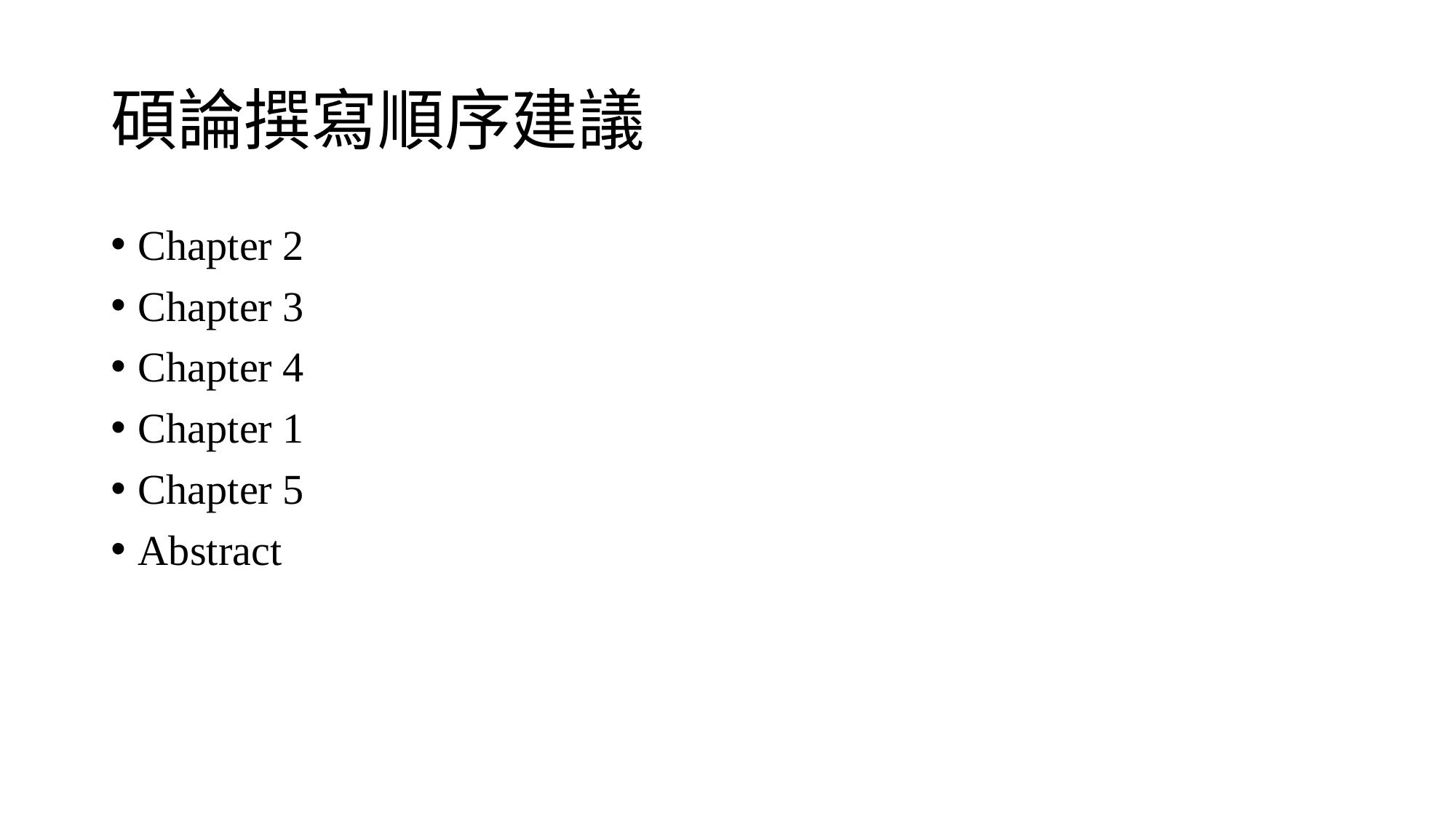

# 碩論撰寫順序建議
Chapter 2
Chapter 3
Chapter 4
Chapter 1
Chapter 5
Abstract